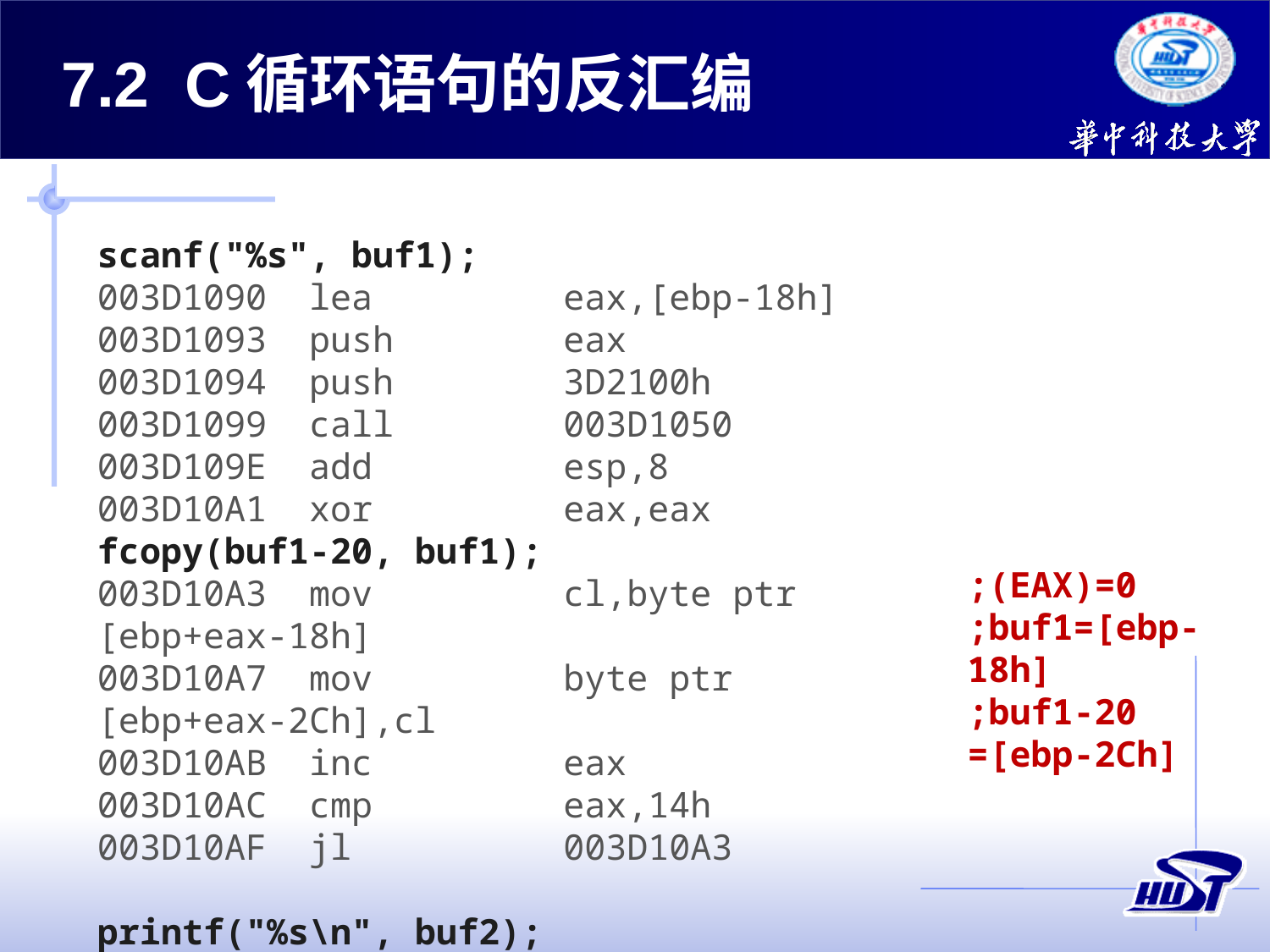

7.2  C循环语句的反汇编
scanf("%s", buf1);
003D1090  lea         eax,[ebp-18h]
003D1093  push        eax
003D1094  push        3D2100h
003D1099  call        003D1050
003D109E  add         esp,8
003D10A1  xor         eax,eax
fcopy(buf1-20, buf1);
003D10A3  mov         cl,byte ptr [ebp+eax-18h]
003D10A7  mov         byte ptr [ebp+eax-2Ch],cl
003D10AB  inc         eax
003D10AC  cmp         eax,14h
003D10AF  jl          003D10A3

printf("%s\n", buf2);
;(EAX)=0
;buf1=[ebp-18h]
;buf1-20 =[ebp-2Ch]